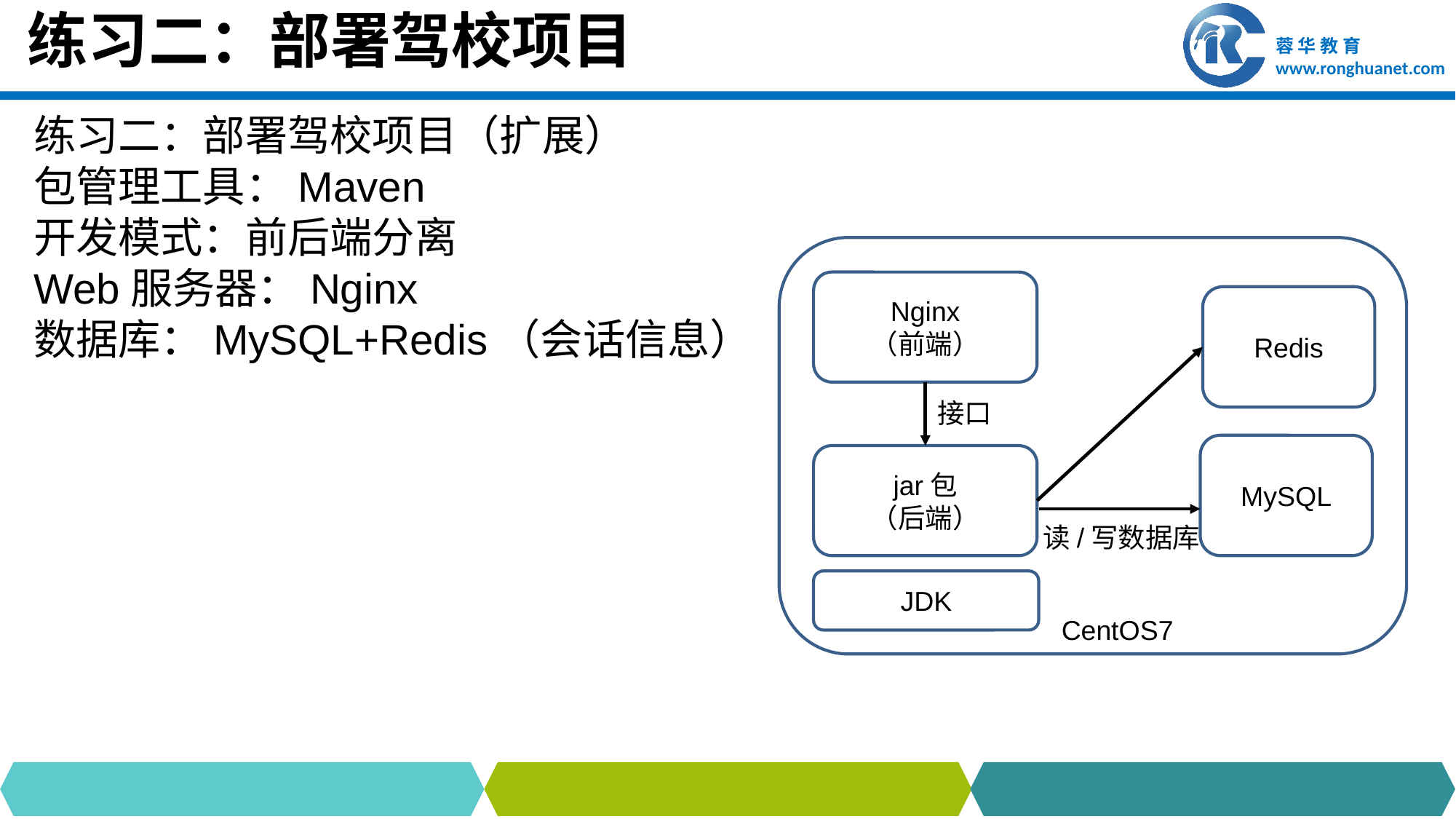

# 练习二：部署驾校项目
练习二：部署驾校项目（扩展）
包管理工具：Maven
开发模式：前后端分离
Web服务器：Nginx
数据库：MySQL+Redis（会话信息）

Nginx
（前端）
Redis
接口
MySQL
jar包
（后端）
读/写数据库
JDK
CentOS7